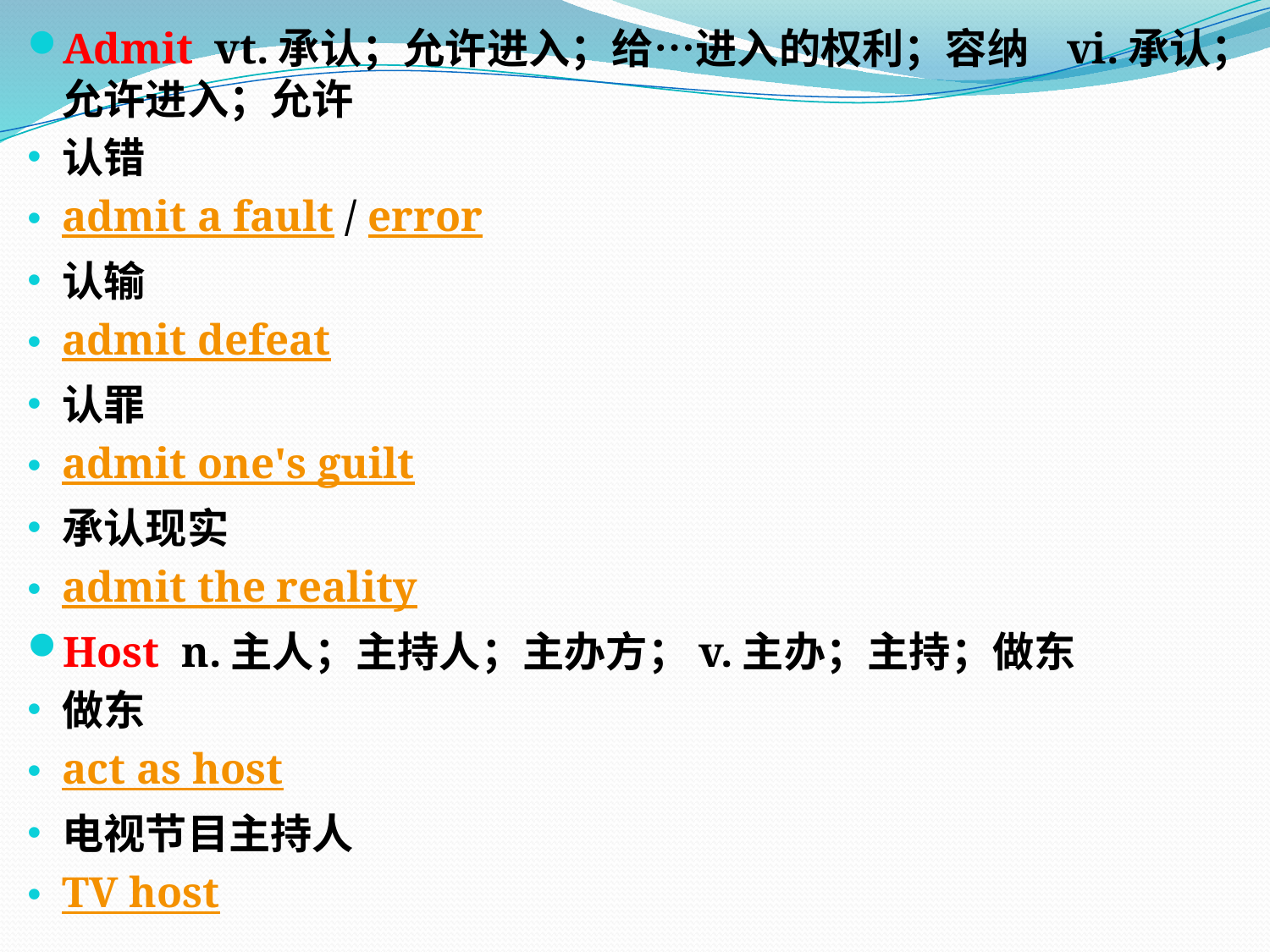

Admit  vt.承认；允许进入；给…进入的权利；容纳   vi.承认；允许进入；允许
认错
admit a fault / error
认输
admit defeat
认罪
admit one's guilt
承认现实
admit the reality
Host  n.主人；主持人；主办方；v.主办；主持；做东
做东
act as host
电视节目主持人
TV host